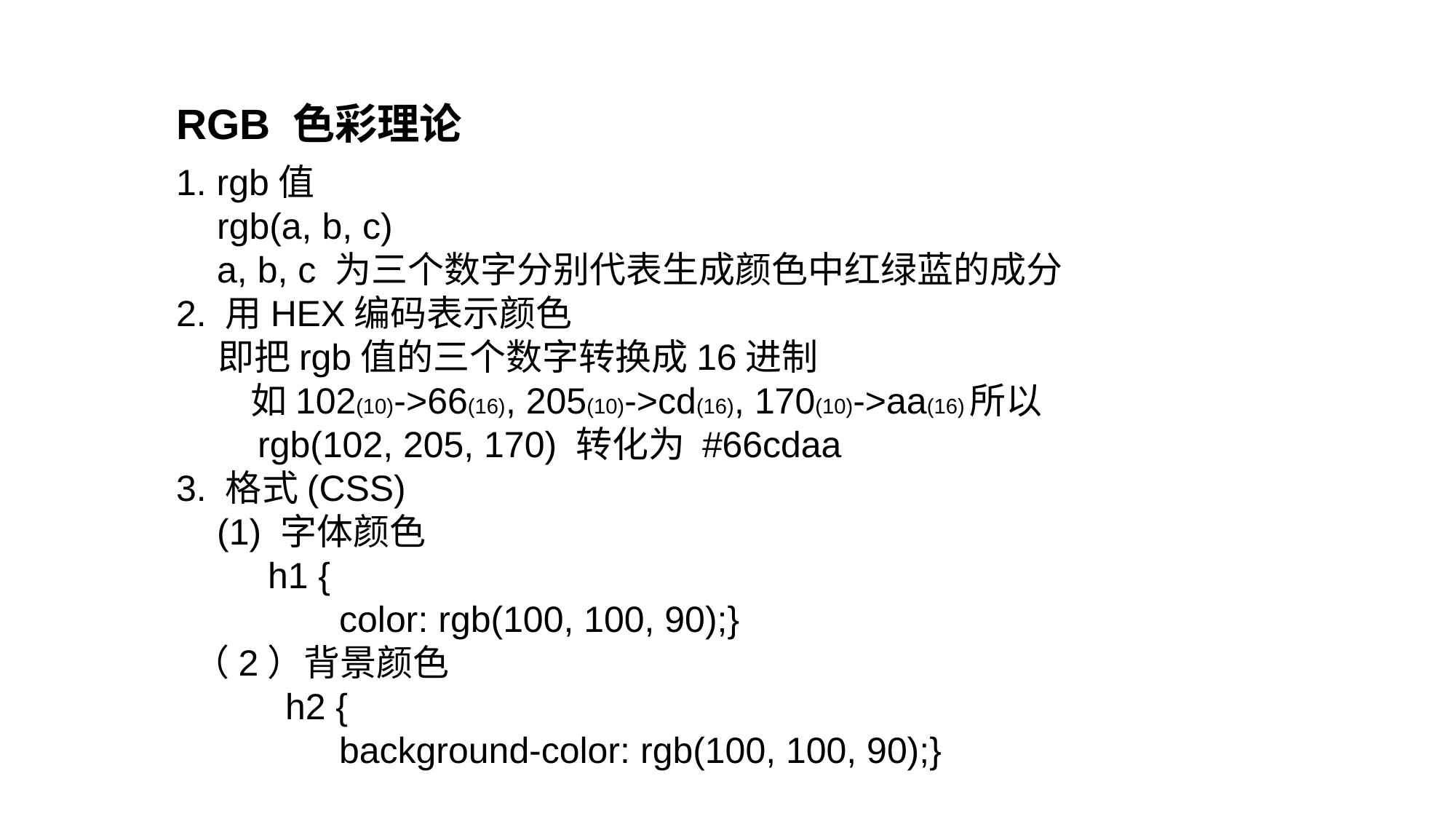

# RGB 色彩理论
1. rgb值
    rgb(a, b, c)
    a, b, c 为三个数字分别代表生成颜色中红绿蓝的成分
2. 用HEX编码表示颜色
    即把rgb值的三个数字转换成16进制
        如102(10)->66(16), 205(10)->cd(16), 170(10)->aa(16)所以
        rgb(102, 205, 170) 转化为 #66cdaa
3. 格式(CSS)
    (1) 字体颜色
         h1 {
                color: rgb(100, 100, 90);}
 （2）背景颜色
	h2 {
                background-color: rgb(100, 100, 90);}